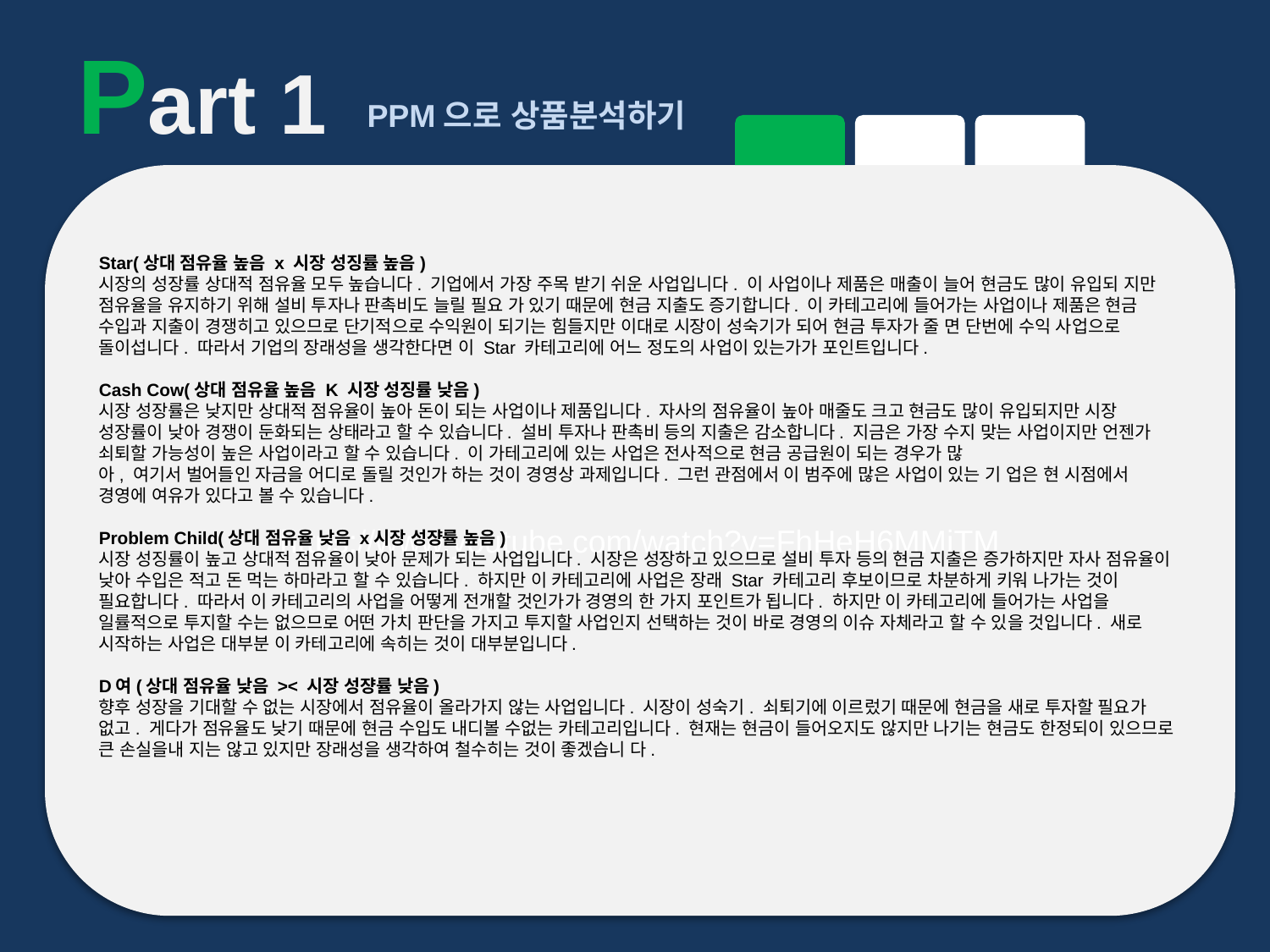

Part 1
PPM으로 상품분석하기

https://www.youtube.com/watch?v=FhHeH6MMjTM
Star(상대 점유율 높음 x 시장 성징률 높음)
시장의 성장률 상대적 점유율 모두 높습니다. 기업에서 가장 주목 받기 쉬운 사업입니다. 이 사업이나 제품은 매출이 늘어 현금도 많이 유입되 지만 점유율을 유지하기 위해 설비 투자나 판촉비도 늘릴 필요 가 있기 때문에 현금 지출도 증기합니다. 이 카테고리에 들어가는 사업이나 제품은 현금 수입과 지출이 경쟁히고 있으므로 단기적으로 수익원이 되기는 힘들지만 이대로 시장이 성숙기가 되어 현금 투자가 줄 면 단번에 수익 사업으로 돌이섭니다. 따라서 기업의 장래성을 생각한다면 이 Star 카테고리에 어느 정도의 사업이 있는가가 포인트입니다.

Cash Cow(상대 점유율 높음 K 시장 성징률 낮음)
시장 성장률은 낮지만 상대적 점유율이 높아 돈이 되는 사업이나 제품입니다. 자사의 점유율이 높아 매줄도 크고 현금도 많이 유입되지만 시장 성장률이 낮아 경쟁이 둔화되는 상태라고 할 수 있습니다. 설비 투자나 판촉비 등의 지출은 감소합니다. 지금은 가장 수지 맞는 사업이지만 언젠가 쇠퇴할 가능성이 높은 사업이라고 할 수 있습니다. 이 가테고리에 있는 사업은 전사적으로 현금 공급원이 되는 경우가 많
아, 여기서 벌어들인 자금을 어디로 돌릴 것인가 하는 것이 경영상 과제입니다. 그런 관점에서 이 범주에 많은 사업이 있는 기 업은 현 시점에서 경영에 여유가 있다고 볼 수 있습니다.

Problem Child(상대 점유율 낮음 x시장 성쟝률 높음)
시장 성징률이 높고 상대적 점유율이 낮아 문제가 되는 사업입니다. 시장은 성장하고 있으므로 설비 투자 등의 현금 지출은 증가하지만 자사 점유율이 낮아 수입은 적고 돈 먹는 하마라고 할 수 있습니다. 하지만 이 카테고리에 사업은 장래 Star 카테고리 후보이므로 차분하게 키워 나가는 것이 필요합니다. 따라서 이 카테고리의 사업을 어떻게 전개할 것인가가 경영의 한 가지 포인트가 됩니다. 하지만 이 카테고리에 들어가는 사업을 일률적으로 투지할 수는 없으므로 어떤 가치 판단을 가지고 투지할 사업인지 선택하는 것이 바로 경영의 이슈 자체라고 할 수 있을 것입니다. 새로 시작하는 사업은 대부분 이 카테고리에 속히는 것이 대부분입니다.

D여(상대 점유율 낮음 >< 시장 성쟝률 낮음)
향후 성장을 기대할 수 없는 시장에서 점유율이 올라가지 않는 사업입니다. 시장이 성숙기. 쇠퇴기에 이르렀기 때문에 현금을 새로 투자할 필요가 없고. 게다가 점유율도 낮기 때문에 현금 수입도 내디볼 수없는 카테고리입니다. 현재는 현금이 들어오지도 않지만 나기는 현금도 한정되이 있으므로 큰 손실을내 지는 않고 있지만 장래성을 생각하여 철수히는 것이 좋겠습니 다.